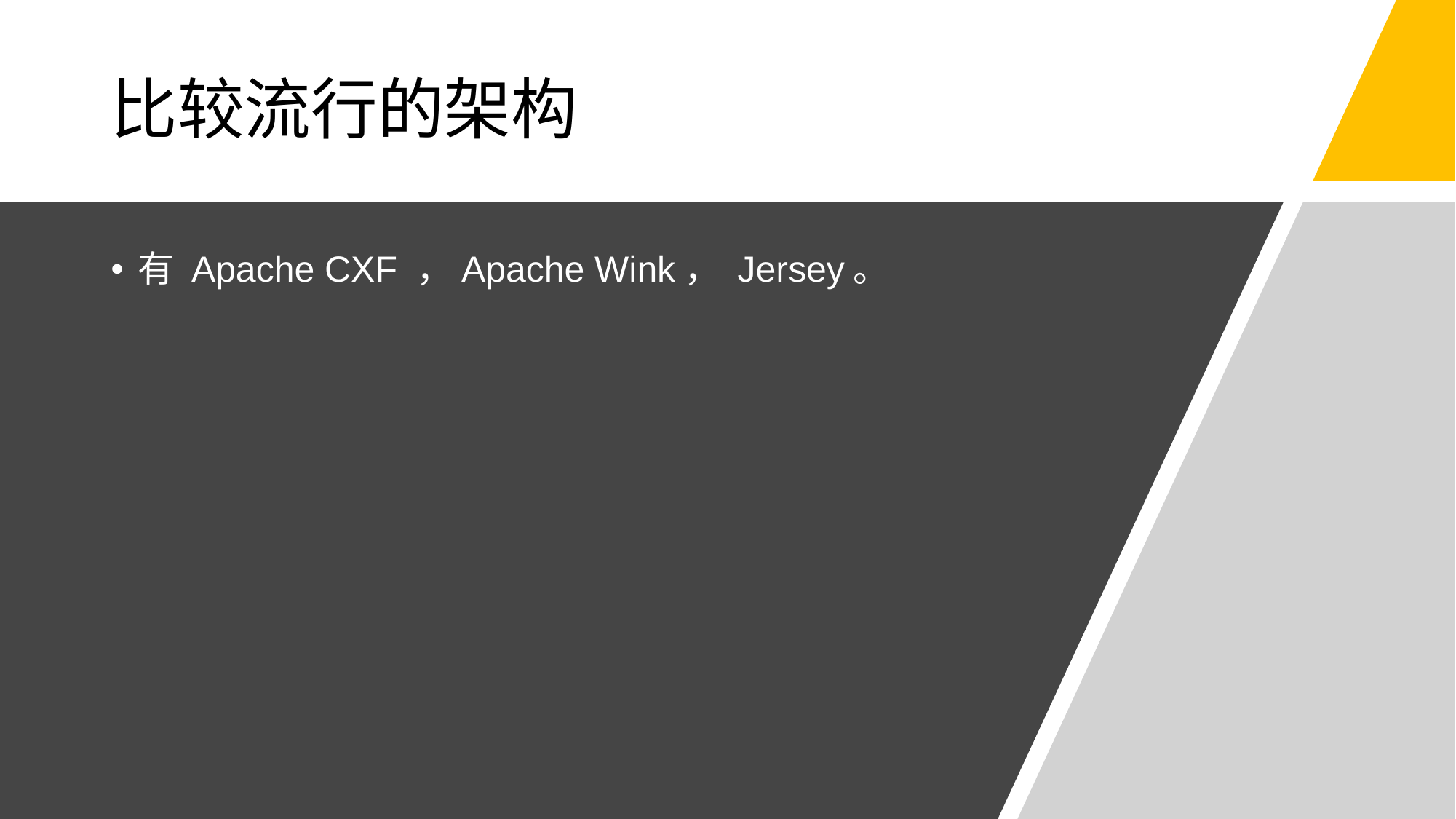

# 比较流行的架构

有 Apache CXF ，Apache Wink， Jersey。